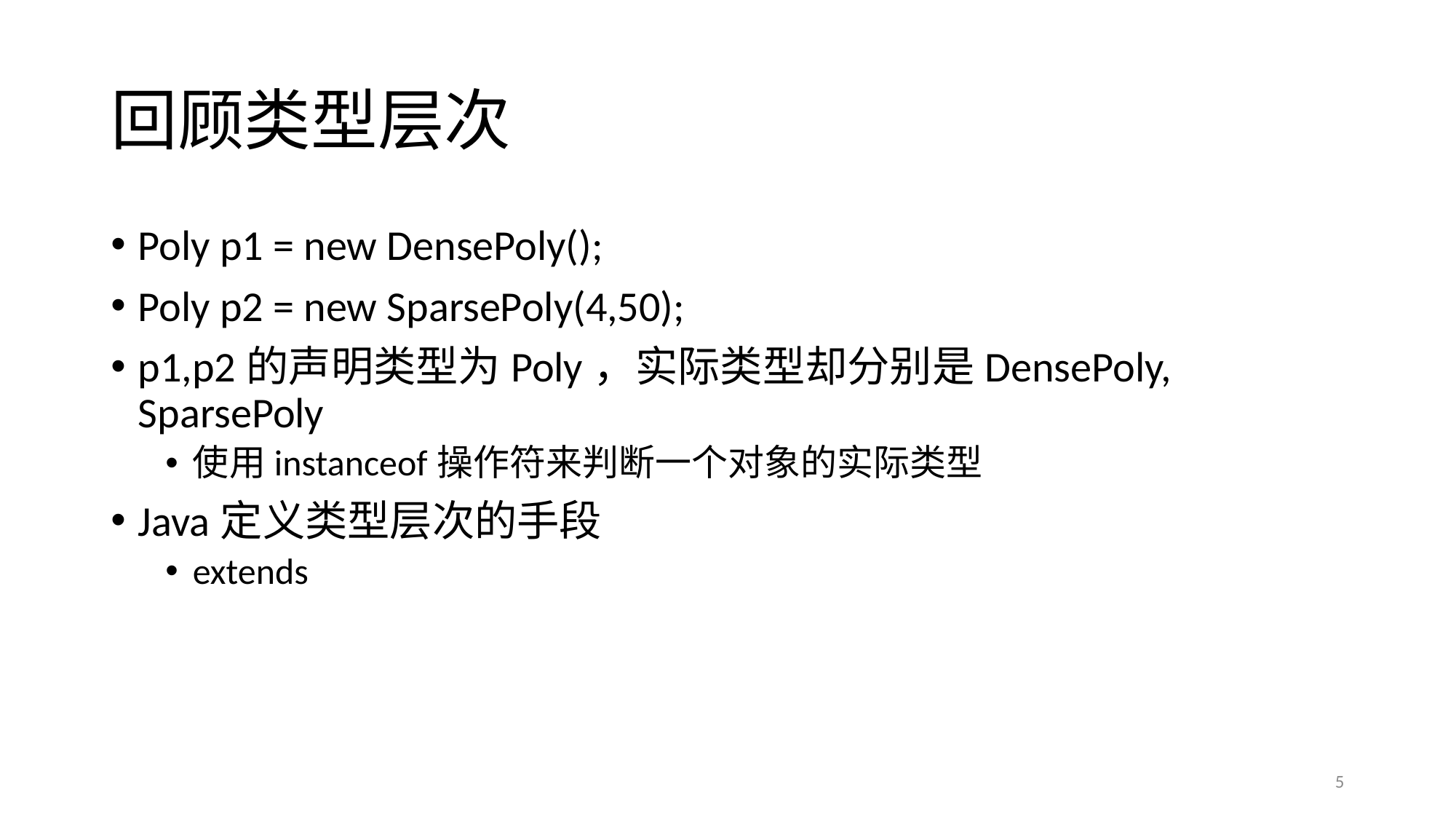

# 回顾类型层次
Poly p1 = new DensePoly();
Poly p2 = new SparsePoly(4,50);
p1,p2的声明类型为Poly，实际类型却分别是DensePoly, SparsePoly
使用instanceof操作符来判断一个对象的实际类型
Java定义类型层次的手段
extends
5